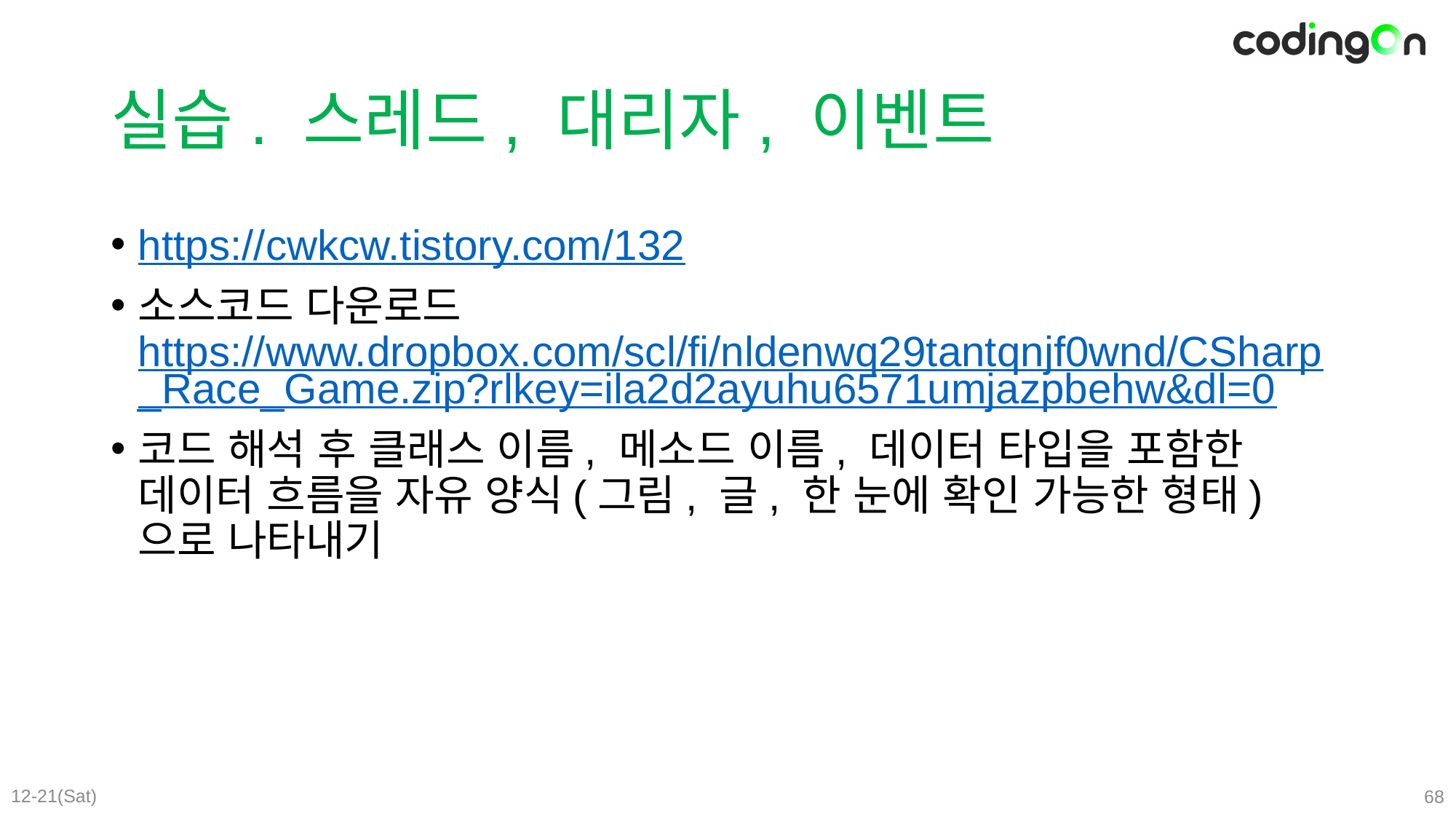

# 실습. 스레드, 대리자, 이벤트
https://cwkcw.tistory.com/132
소스코드 다운로드https://www.dropbox.com/scl/fi/nldenwq29tantqnjf0wnd/CSharp_Race_Game.zip?rlkey=ila2d2ayuhu6571umjazpbehw&dl=0
코드 해석 후 클래스 이름, 메소드 이름, 데이터 타입을 포함한 데이터 흐름을 자유 양식(그림, 글, 한 눈에 확인 가능한 형태)으로 나타내기
12-21(Sat)
68